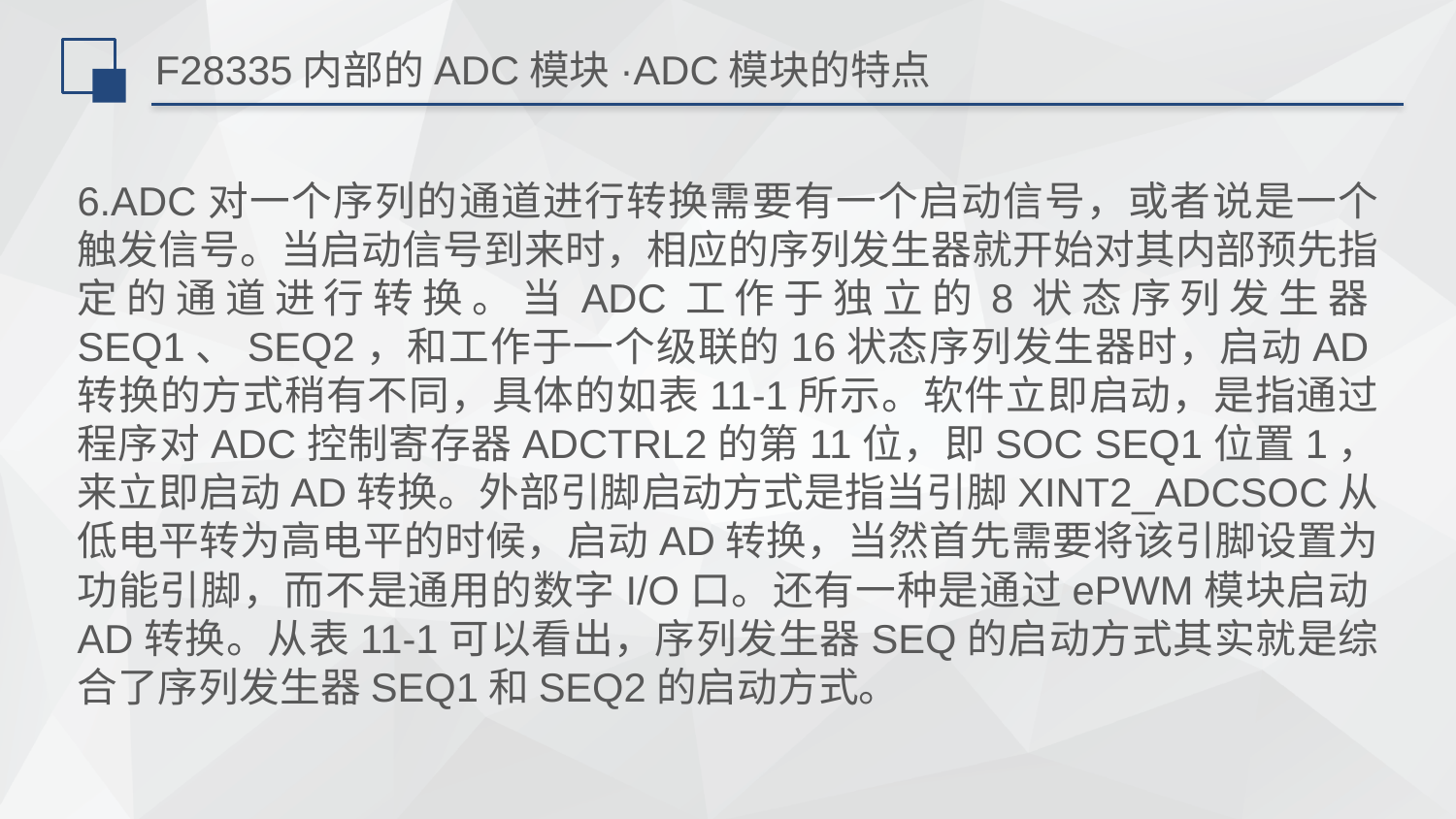

# F28335内部的ADC模块·ADC模块的特点
6.ADC对一个序列的通道进行转换需要有一个启动信号，或者说是一个触发信号。当启动信号到来时，相应的序列发生器就开始对其内部预先指定的通道进行转换。当ADC工作于独立的8状态序列发生器SEQ1、SEQ2，和工作于一个级联的16状态序列发生器时，启动AD转换的方式稍有不同，具体的如表11-1所示。软件立即启动，是指通过程序对ADC控制寄存器ADCTRL2的第11位，即SOC SEQ1位置1，来立即启动AD转换。外部引脚启动方式是指当引脚XINT2_ADCSOC从低电平转为高电平的时候，启动AD转换，当然首先需要将该引脚设置为功能引脚，而不是通用的数字I/O口。还有一种是通过ePWM模块启动AD转换。从表11-1可以看出，序列发生器SEQ的启动方式其实就是综合了序列发生器SEQ1和SEQ2的启动方式。